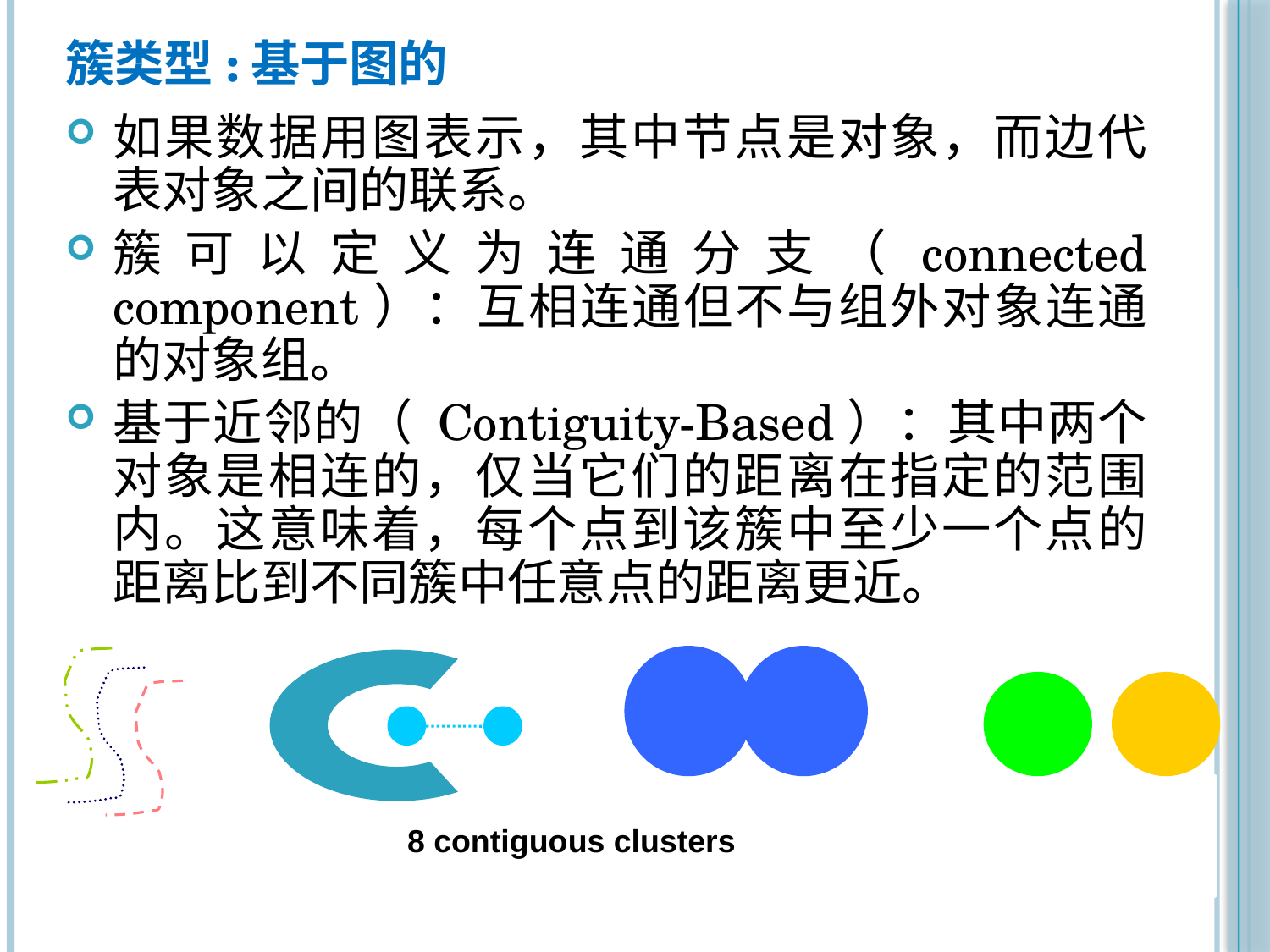

# 簇类型:基于图的
如果数据用图表示，其中节点是对象，而边代表对象之间的联系。
簇可以定义为连通分支（connected component）：互相连通但不与组外对象连通的对象组。
基于近邻的（ Contiguity-Based）：其中两个对象是相连的，仅当它们的距离在指定的范围内。这意味着，每个点到该簇中至少一个点的距离比到不同簇中任意点的距离更近。

8 contiguous clusters